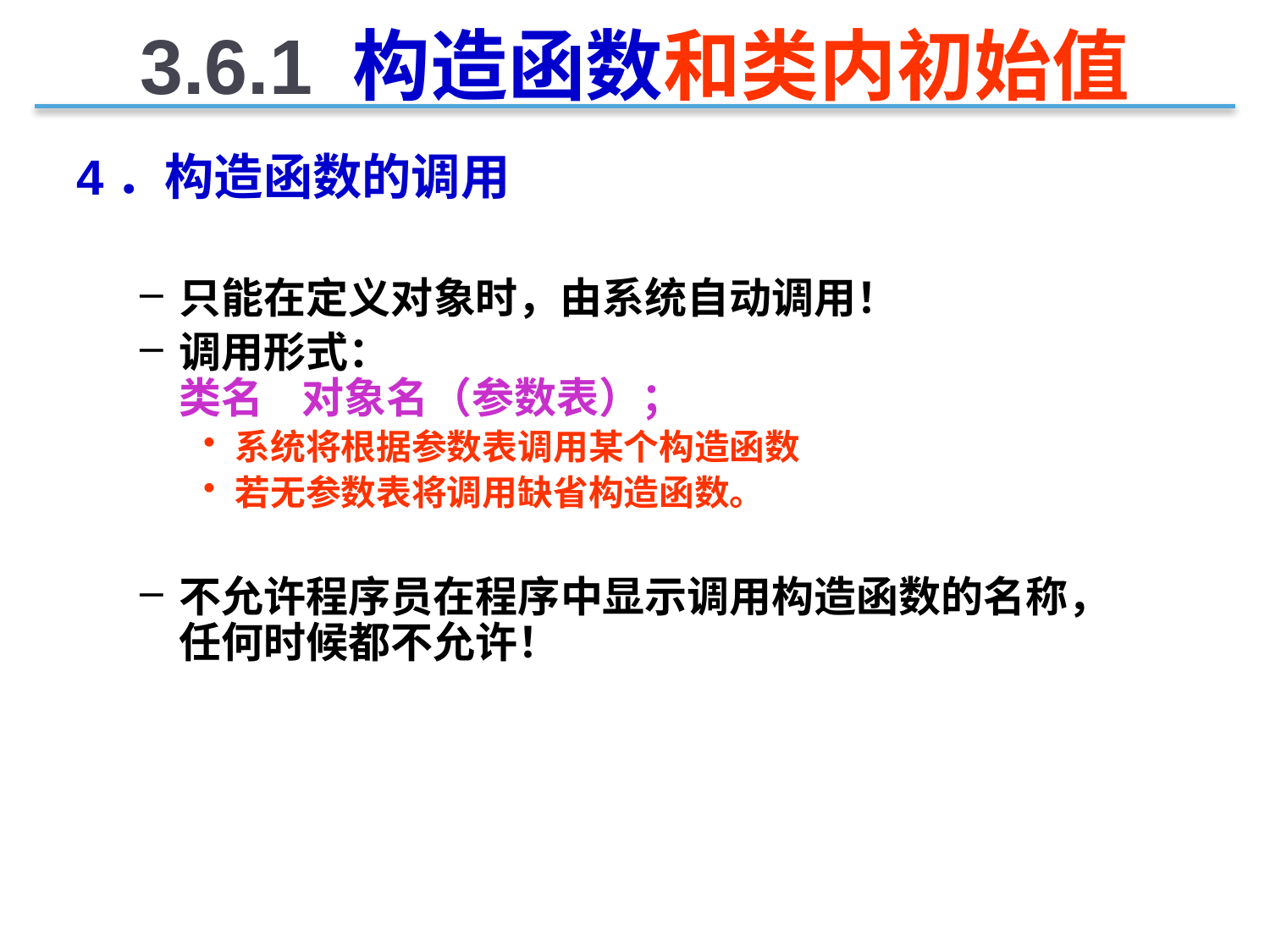

3.6.1 构造函数和类内初始值
4．构造函数的调用

只能在定义对象时，由系统自动调用！
调用形式：
类名    对象名（参数表）；
系统将根据参数表调用某个构造函数
若无参数表将调用缺省构造函数。

不允许程序员在程序中显示调用构造函数的名称，任何时候都不允许！